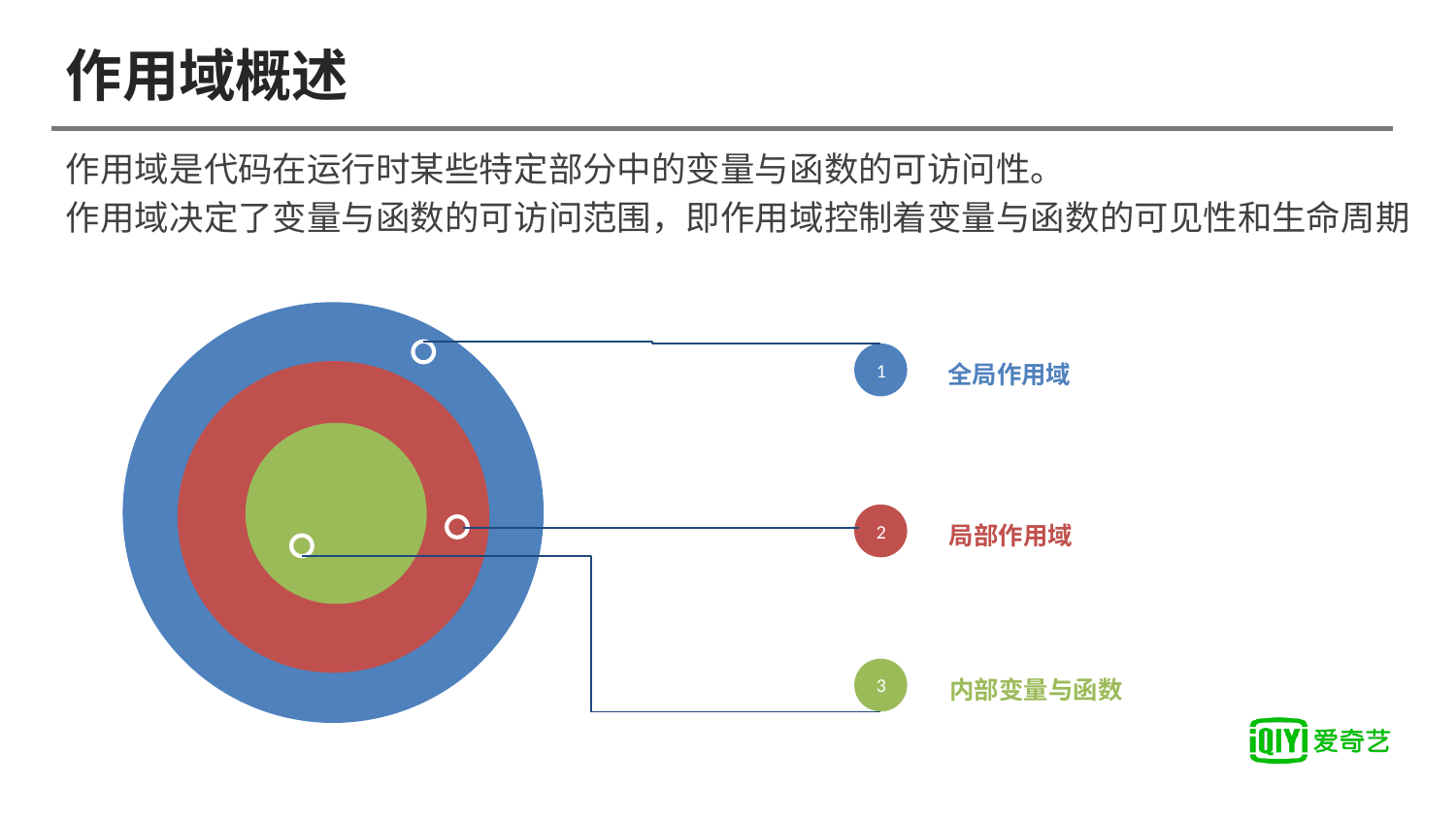

# 作用域概述
作用域是代码在运行时某些特定部分中的变量与函数的可访问性。
作用域决定了变量与函数的可访问范围，即作用域控制着变量与函数的可见性和生命周期

1
全局作用域

2
局部作用域

3
内部变量与函数